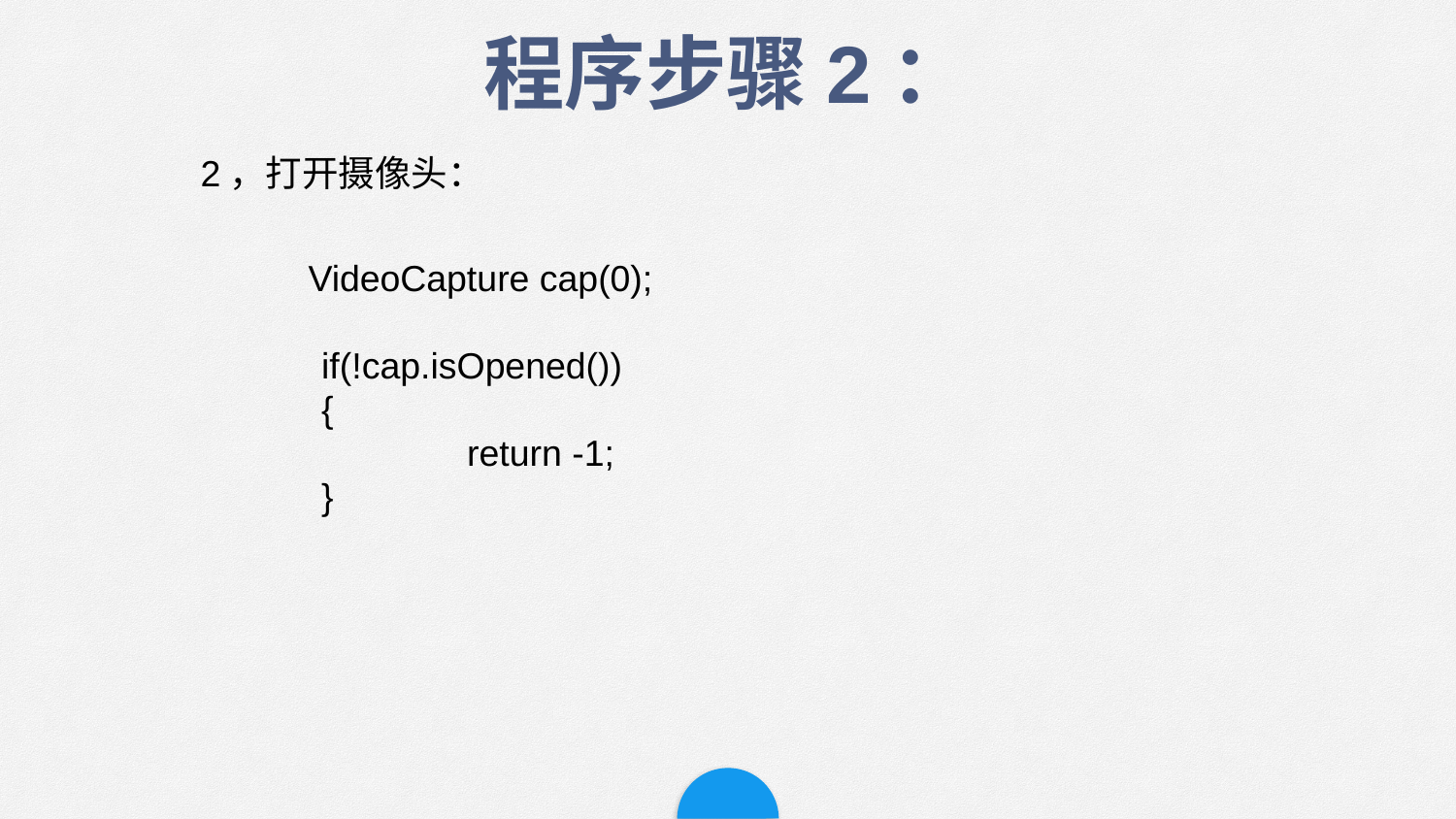

程序步骤2：
　2，打开摄像头：
             VideoCapture cap(0);

	if(!cap.isOpened())
	{
		return -1;
	}

13